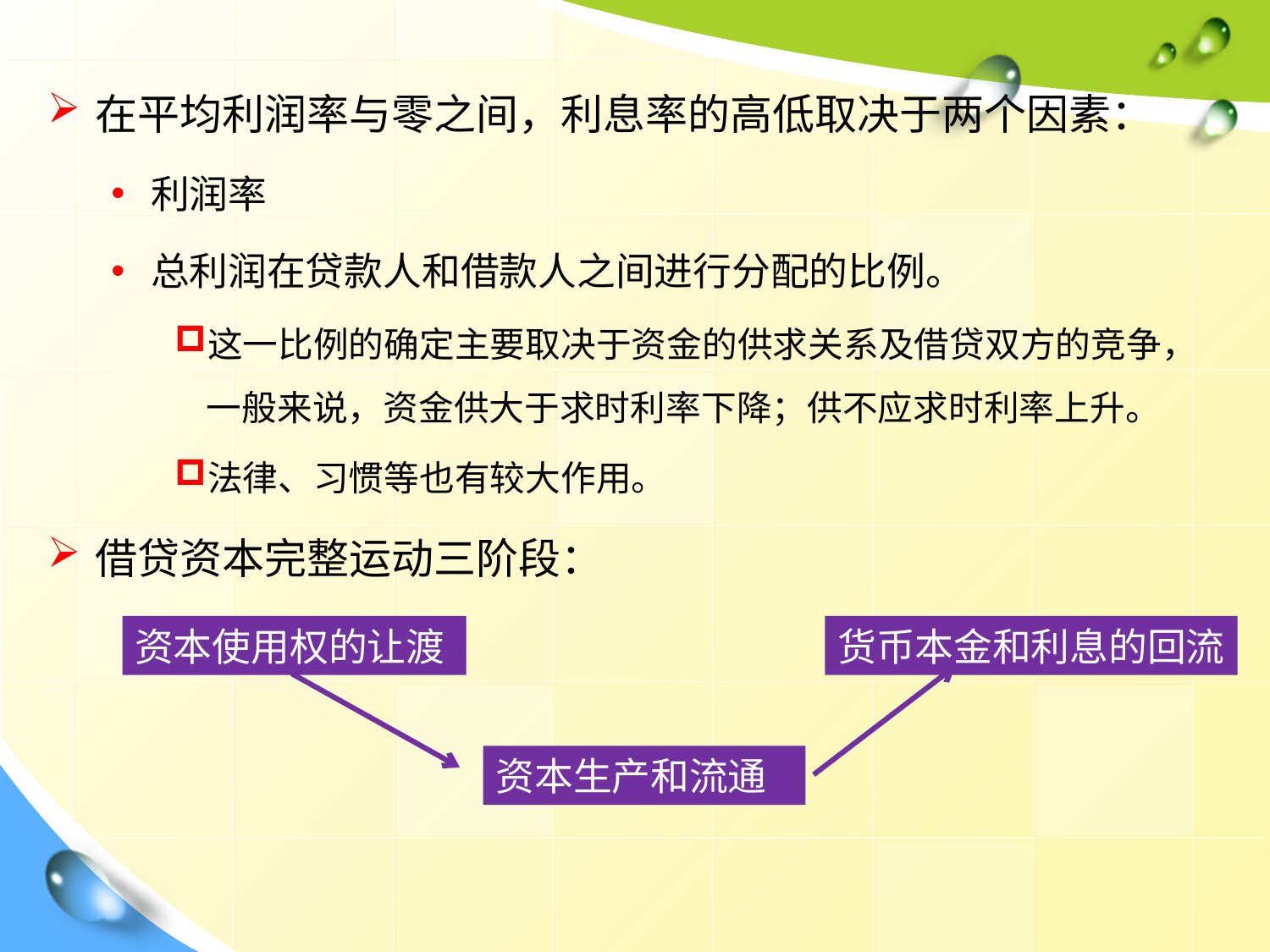

在平均利润率与零之间，利息率的高低取决于两个因素：
利润率
总利润在贷款人和借款人之间进行分配的比例。
这一比例的确定主要取决于资金的供求关系及借贷双方的竞争，一般来说，资金供大于求时利率下降；供不应求时利率上升。
法律、习惯等也有较大作用。
借贷资本完整运动三阶段：

资本使用权的让渡
资本生产和流通
货币本金和利息的回流